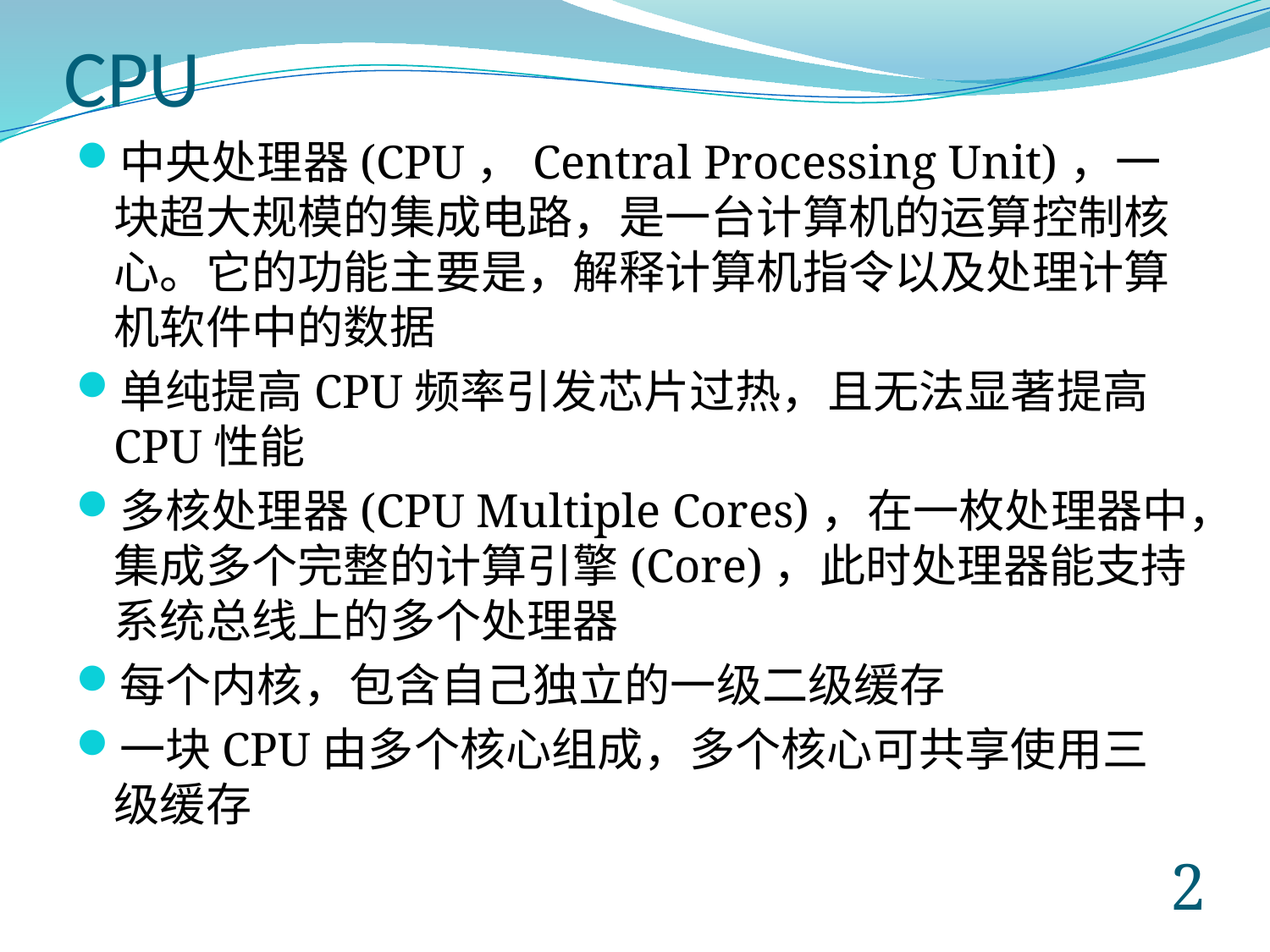

# CPU
中央处理器(CPU，Central Processing Unit)，一块超大规模的集成电路，是一台计算机的运算控制核心。它的功能主要是，解释计算机指令以及处理计算机软件中的数据
单纯提高CPU频率引发芯片过热，且无法显著提高CPU性能
多核处理器(CPU Multiple Cores)，在一枚处理器中，集成多个完整的计算引擎(Core)，此时处理器能支持系统总线上的多个处理器
每个内核，包含自己独立的一级二级缓存
一块CPU由多个核心组成，多个核心可共享使用三级缓存

2